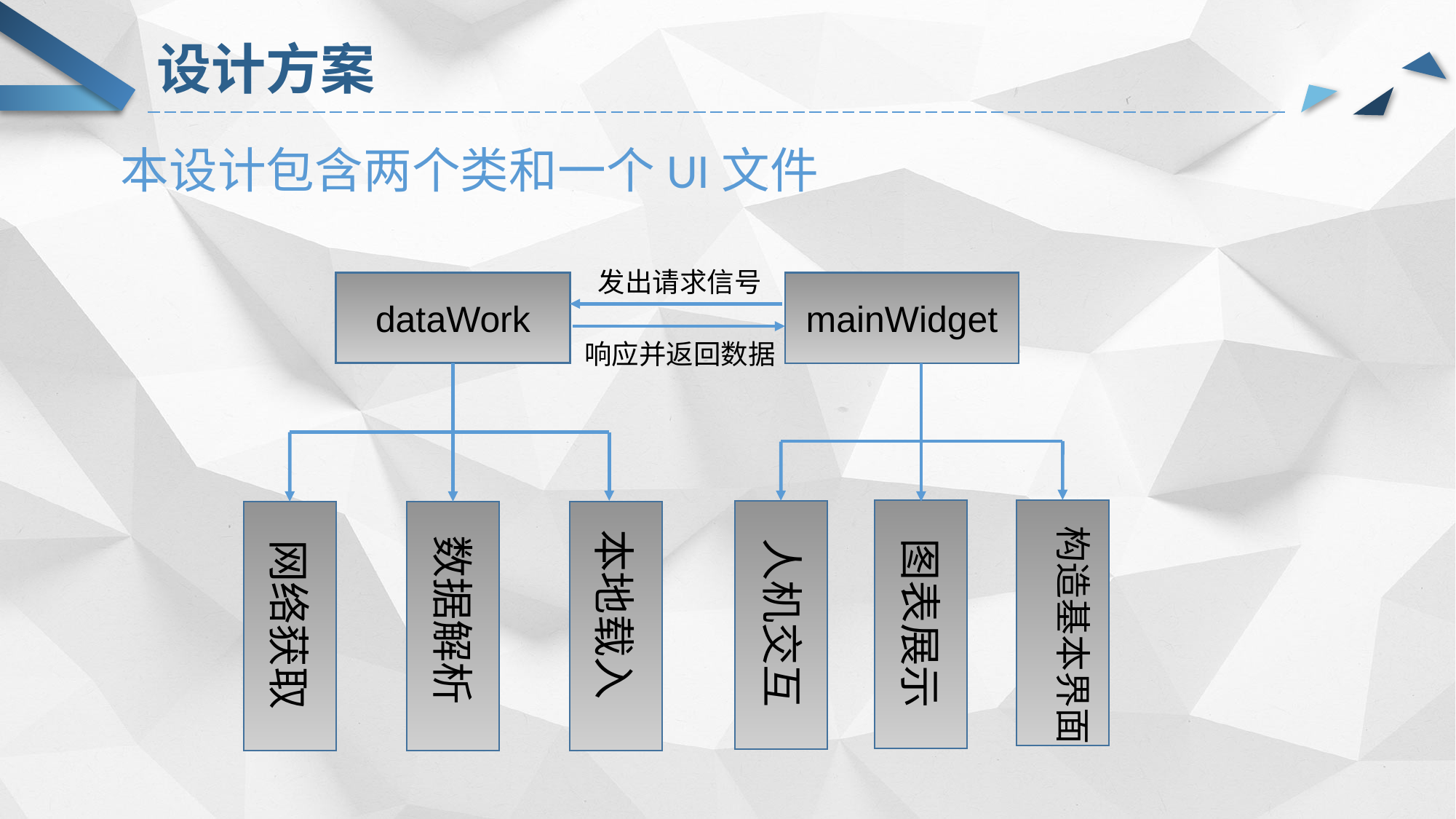

# 设计方案
本设计包含两个类和一个UI文件
发出请求信号
dataWork
mainWidget
响应并返回数据
构造基本界面
本地载入
数据解析
人机交互
图表展示
网络获取